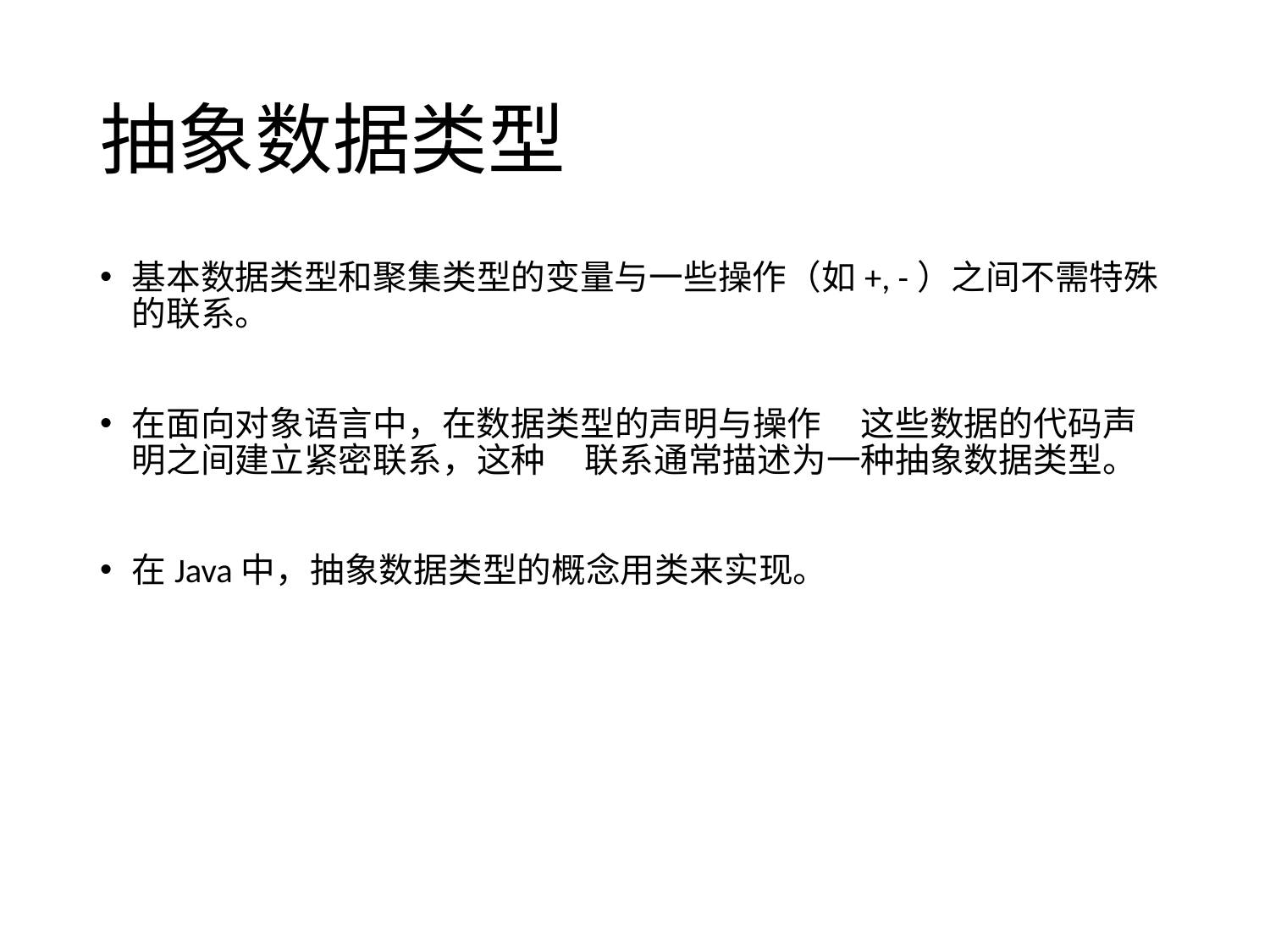

# 抽象数据类型
基本数据类型和聚集类型的变量与一些操作（如+, -）之间不需特殊的联系。

在面向对象语言中，在数据类型的声明与操作     这些数据的代码声明之间建立紧密联系，这种     联系通常描述为一种抽象数据类型。

在Java中，抽象数据类型的概念用类来实现。